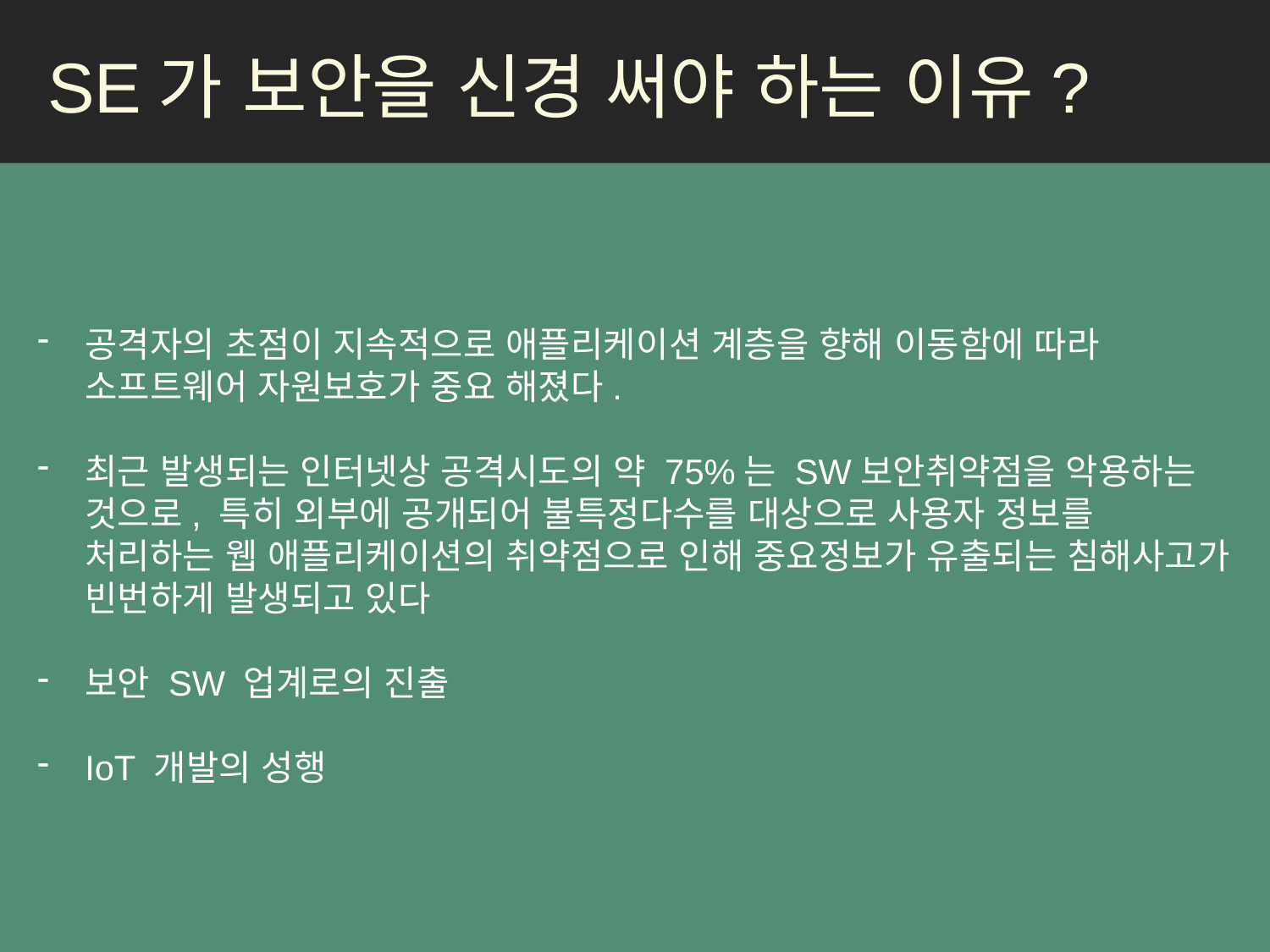

SE가 보안을 신경 써야 하는 이유?

공격자의 초점이 지속적으로 애플리케이션 계층을 향해 이동함에 따라 소프트웨어 자원보호가 중요 해졌다.

최근 발생되는 인터넷상 공격시도의 약 75%는 SW보안취약점을 악용하는 것으로, 특히 외부에 공개되어 불특정다수를 대상으로 사용자 정보를 처리하는 웹 애플리케이션의 취약점으로 인해 중요정보가 유출되는 침해사고가 빈번하게 발생되고 있다

보안 SW 업계로의 진출

IoT 개발의 성행